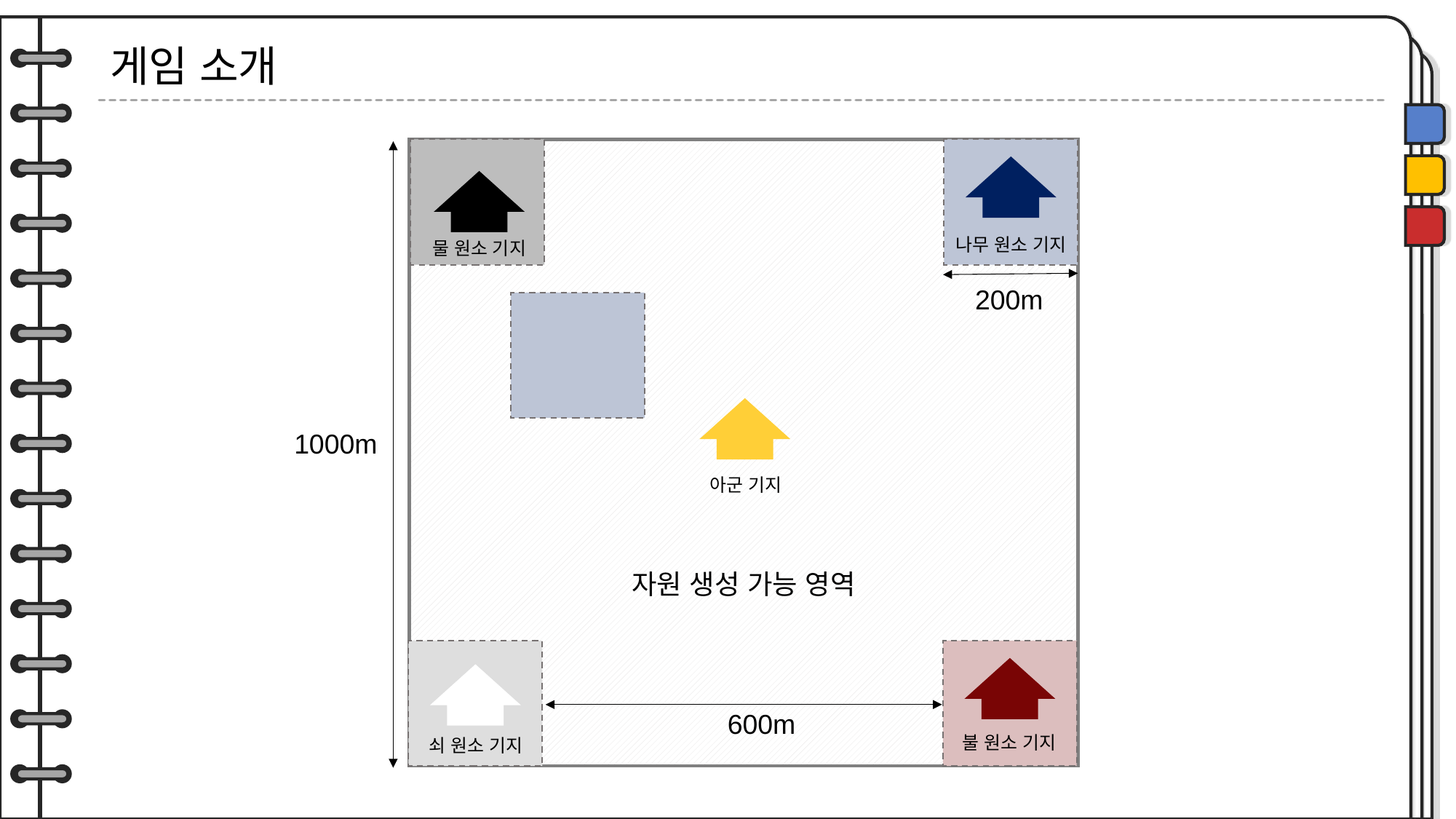

게임 소개

물 원소 기지

자원 생성 가능 영역

나무 원소 기지
200m

1000m
아군 기지

쇠 원소 기지

불 원소 기지
600m